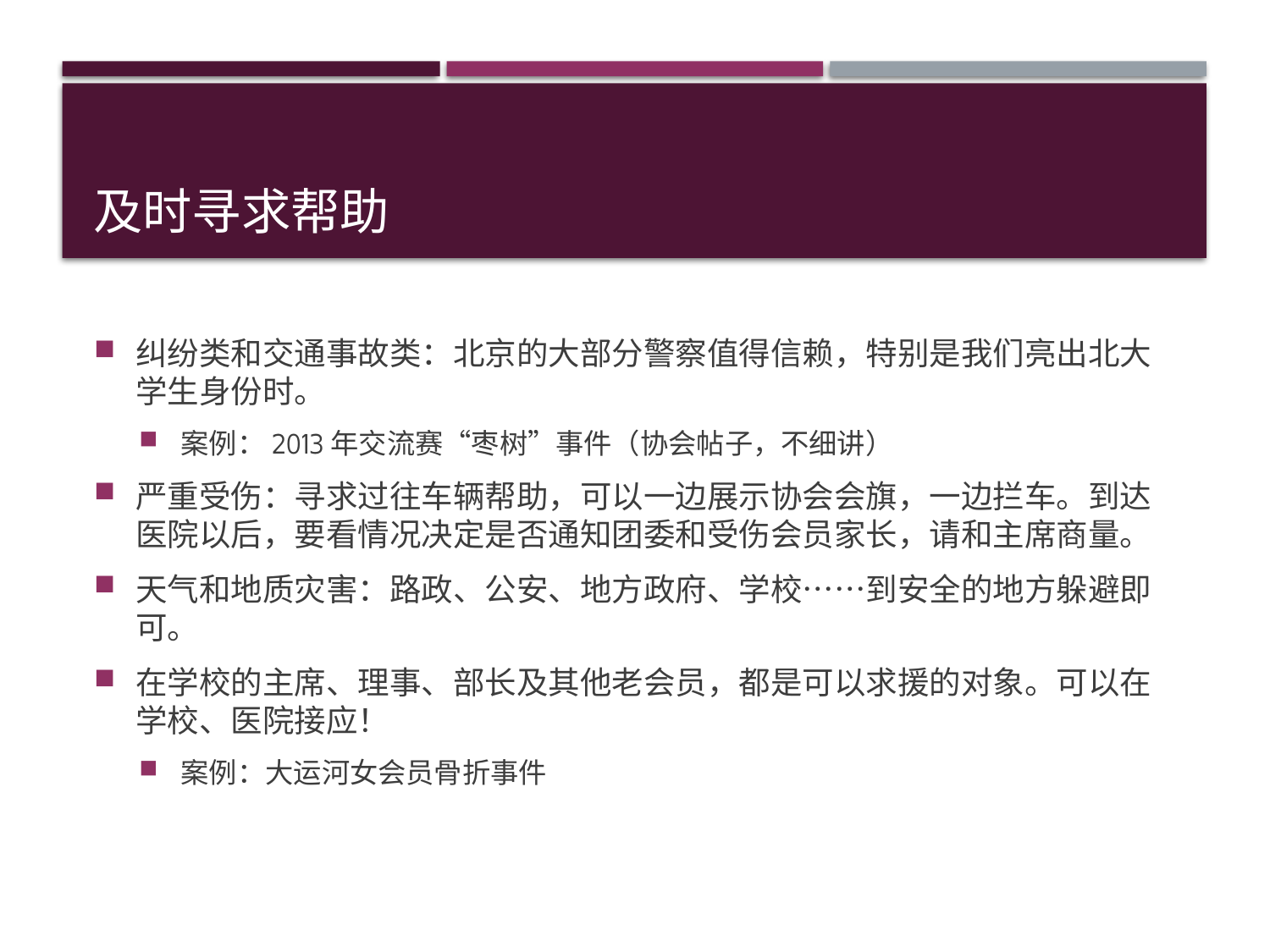

# 及时寻求帮助
纠纷类和交通事故类：北京的大部分警察值得信赖，特别是我们亮出北大学生身份时。
案例：2013年交流赛“枣树”事件（协会帖子，不细讲）
严重受伤：寻求过往车辆帮助，可以一边展示协会会旗，一边拦车。到达医院以后，要看情况决定是否通知团委和受伤会员家长，请和主席商量。
天气和地质灾害：路政、公安、地方政府、学校……到安全的地方躲避即可。
在学校的主席、理事、部长及其他老会员，都是可以求援的对象。可以在学校、医院接应！
案例：大运河女会员骨折事件